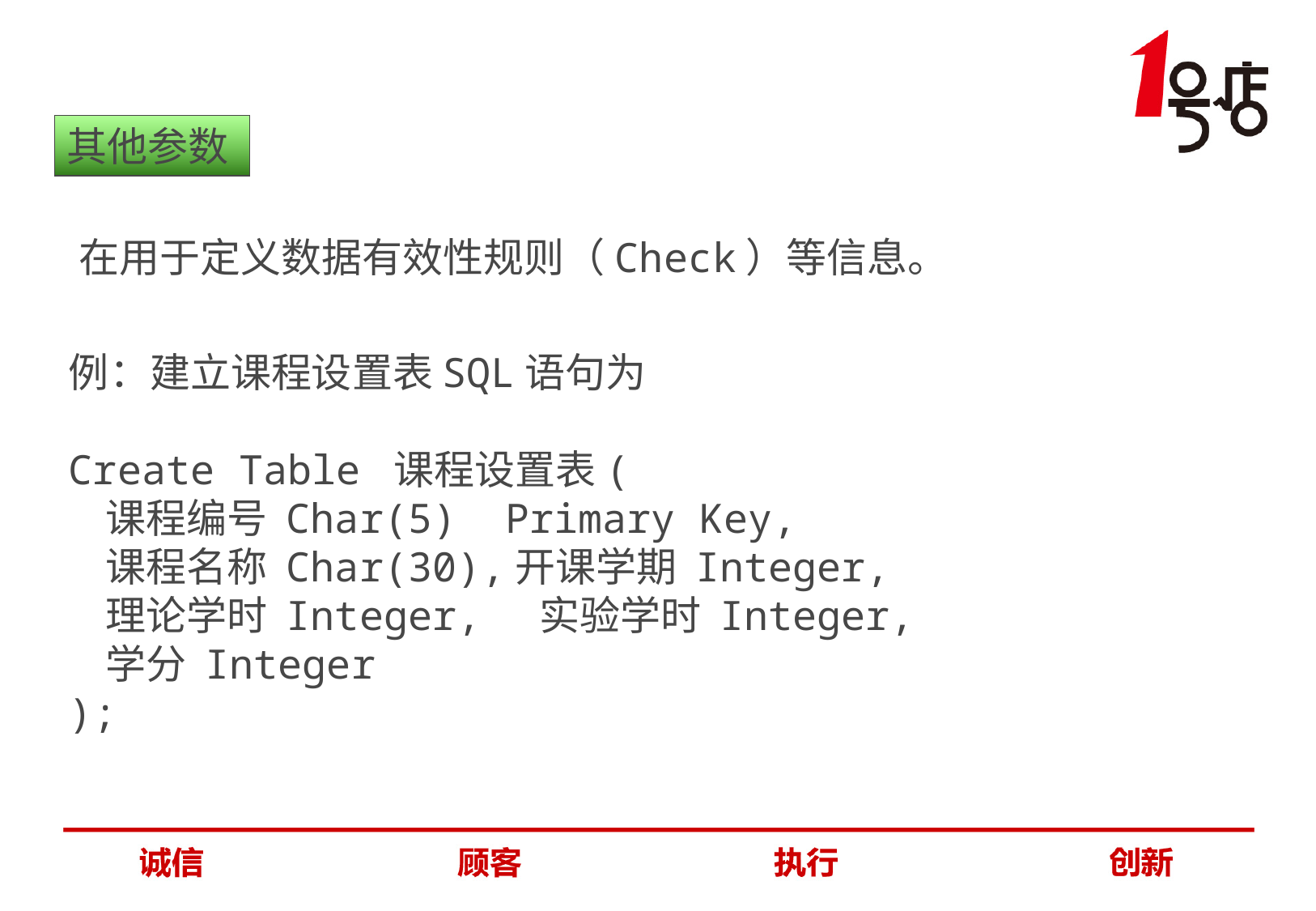

其他参数
在用于定义数据有效性规则（Check）等信息。
例：建立课程设置表SQL语句为

Create Table 课程设置表(
   课程编号 Char(5)  Primary Key,
   课程名称 Char(30),开课学期 Integer,
   理论学时 Integer,  实验学时 Integer,
   学分 Integer
);